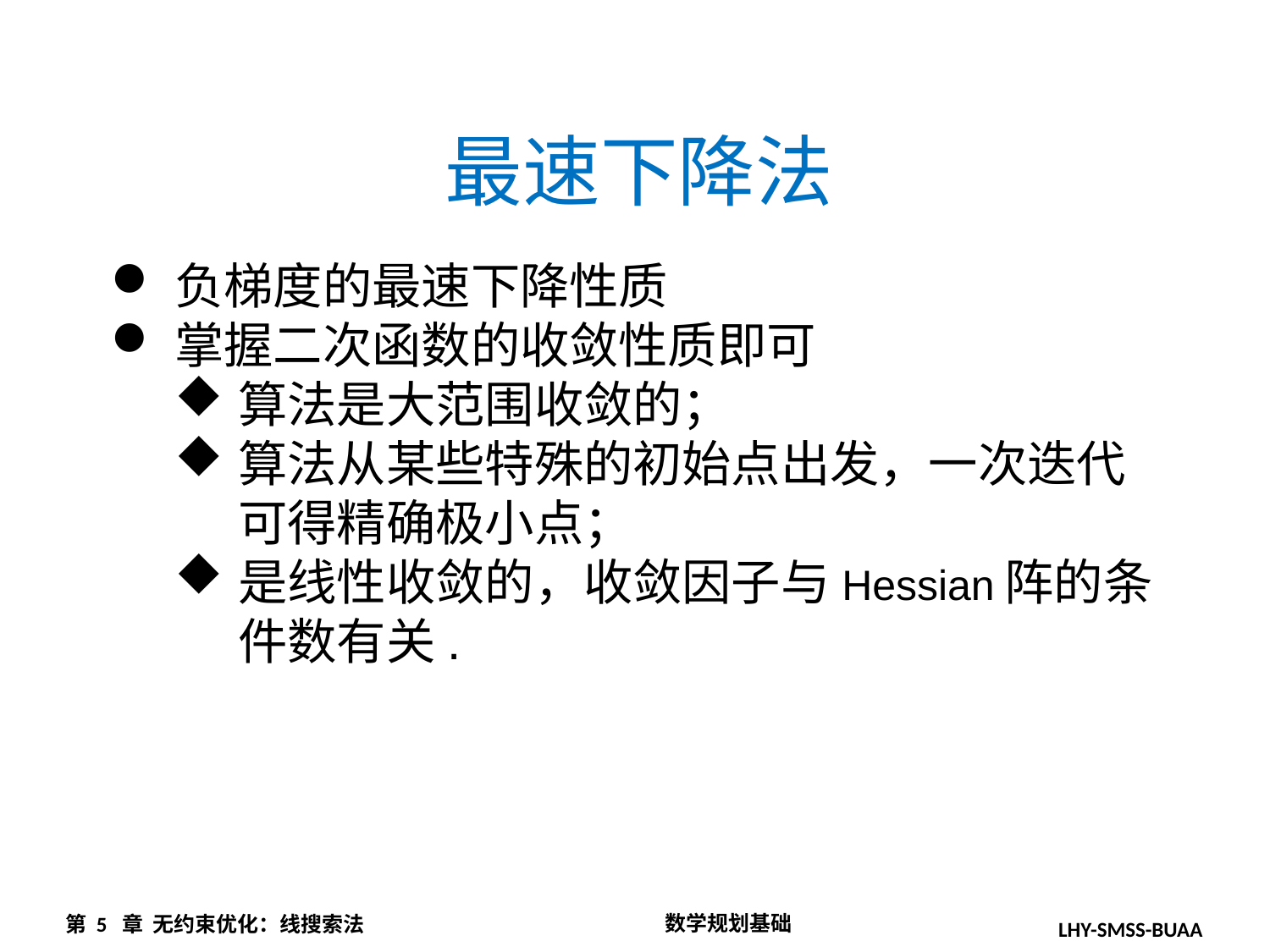

最速下降法
负梯度的最速下降性质
掌握二次函数的收敛性质即可
算法是大范围收敛的；
算法从某些特殊的初始点出发，一次迭代可得精确极小点；
是线性收敛的，收敛因子与Hessian阵的条件数有关.